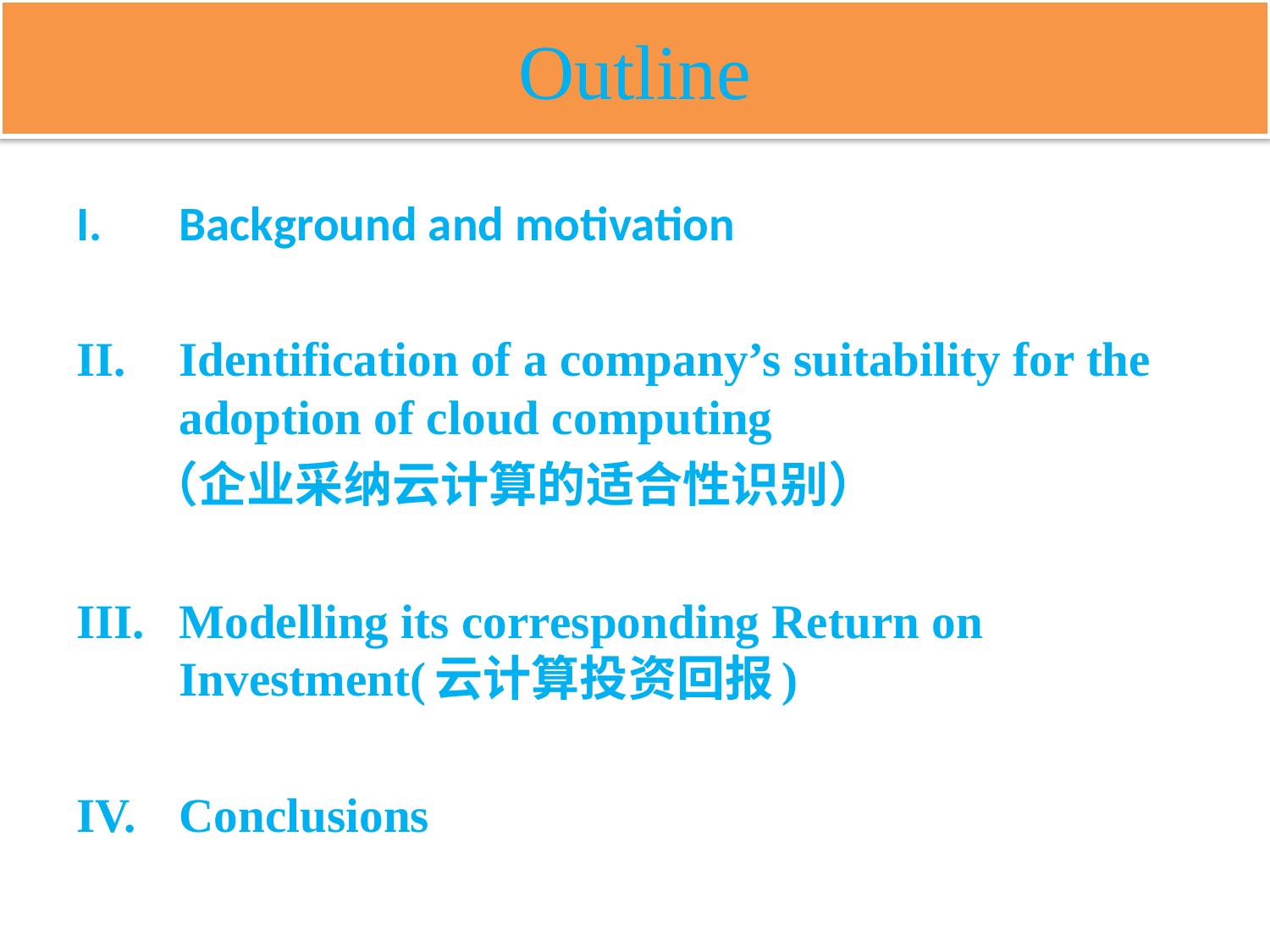

# Outline
Background and motivation

Identification of a company’s suitability for the adoption of cloud computing
      （企业采纳云计算的适合性识别）

Modelling its corresponding Return on Investment(云计算投资回报)

Conclusions